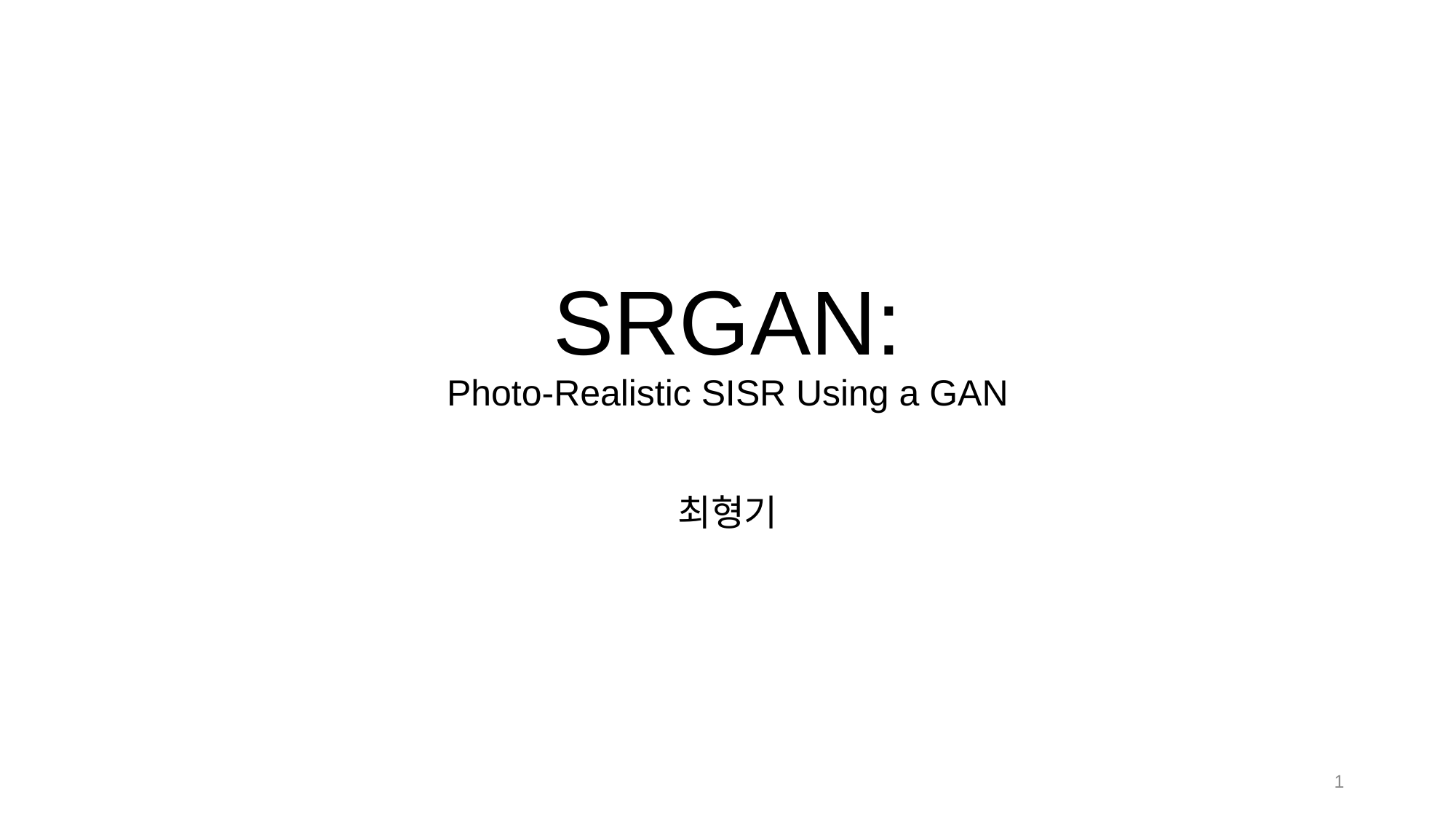

# SRGAN: Photo-Realistic SISR Using a GAN

최형기
1